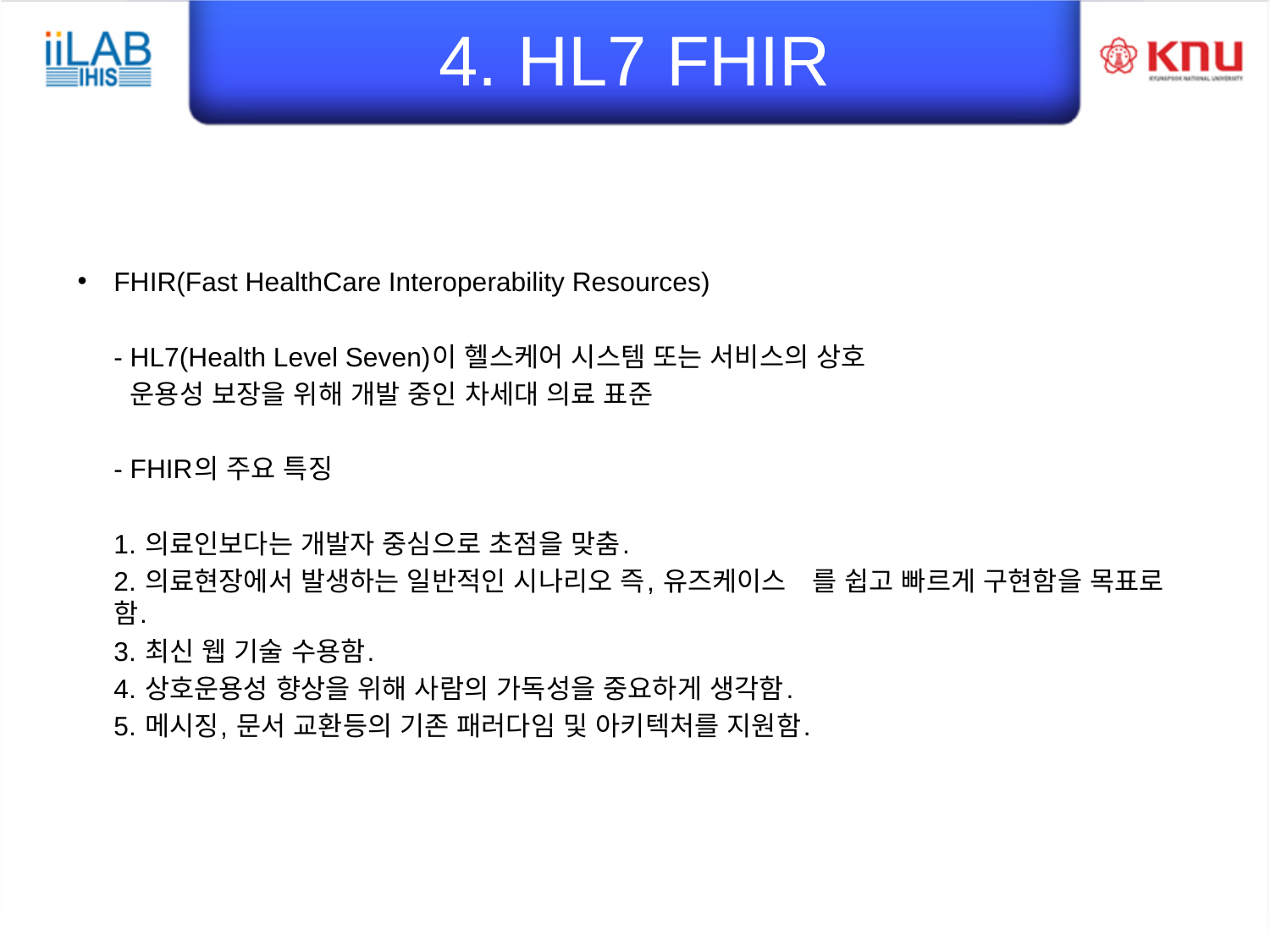

# 4. HL7 FHIR

FHIR(Fast HealthCare Interoperability Resources)

	- HL7(Health Level Seven)이 헬스케어 시스템 또는 서비스의 상호
	  운용성 보장을 위해 개발 중인 차세대 의료 표준

	- FHIR의 주요 특징

		1. 의료인보다는 개발자 중심으로 초점을 맞춤.
		2. 의료현장에서 발생하는 일반적인 시나리오 즉, 유즈케이스	   를 쉽고 빠르게 구현함을 목표로 함.
		3. 최신 웹 기술 수용함.
		4. 상호운용성 향상을 위해 사람의 가독성을 중요하게 생각함.
		5. 메시징, 문서 교환등의 기존 패러다임 및 아키텍처를 지원함.